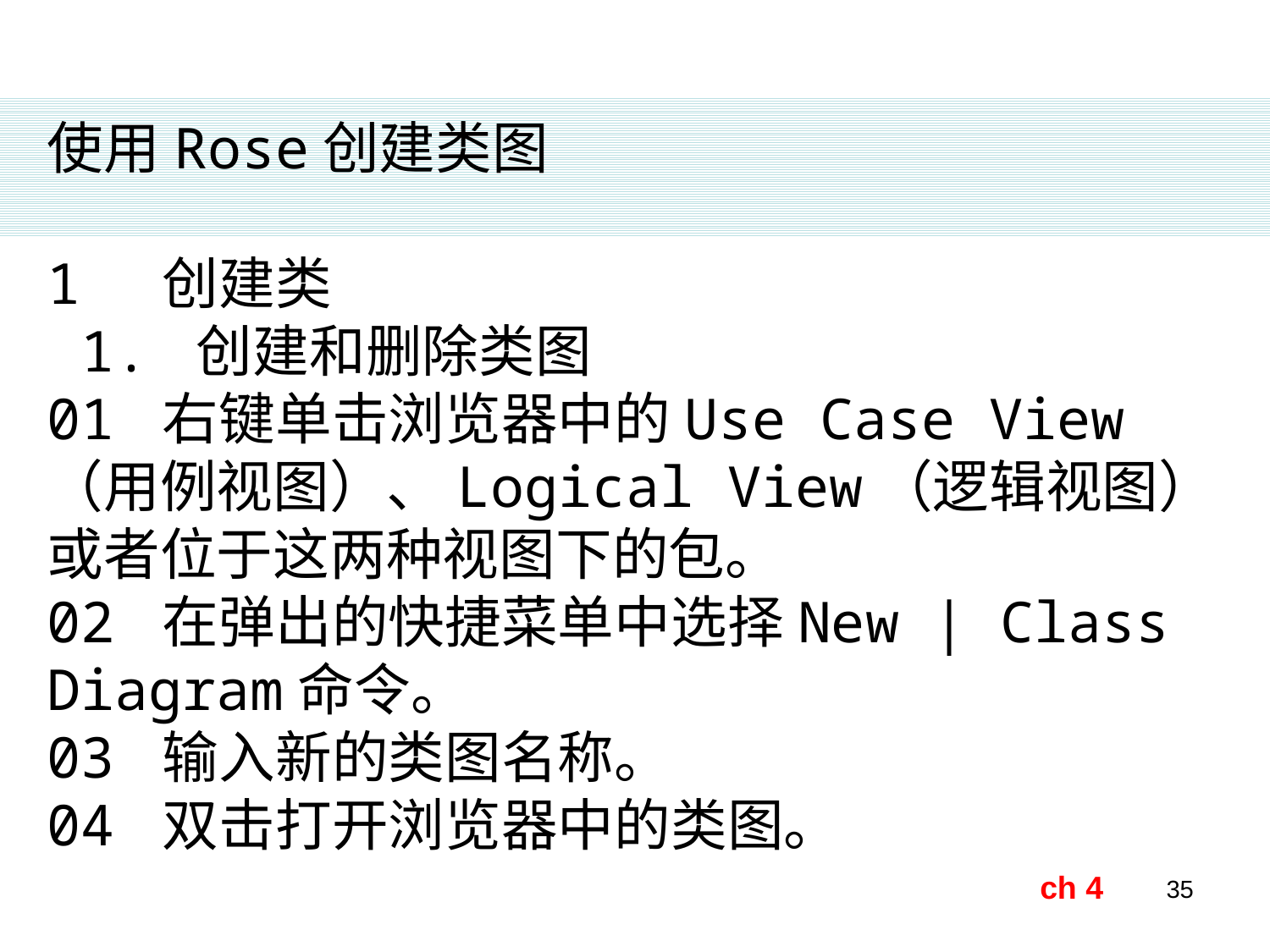

使用Rose创建类图

1  创建类
 1. 创建和删除类图
01 右键单击浏览器中的Use Case View（用例视图）、Logical View（逻辑视图）或者位于这两种视图下的包。
02 在弹出的快捷菜单中选择New | Class Diagram命令。
03 输入新的类图名称。
04 双击打开浏览器中的类图。
ch 4
35